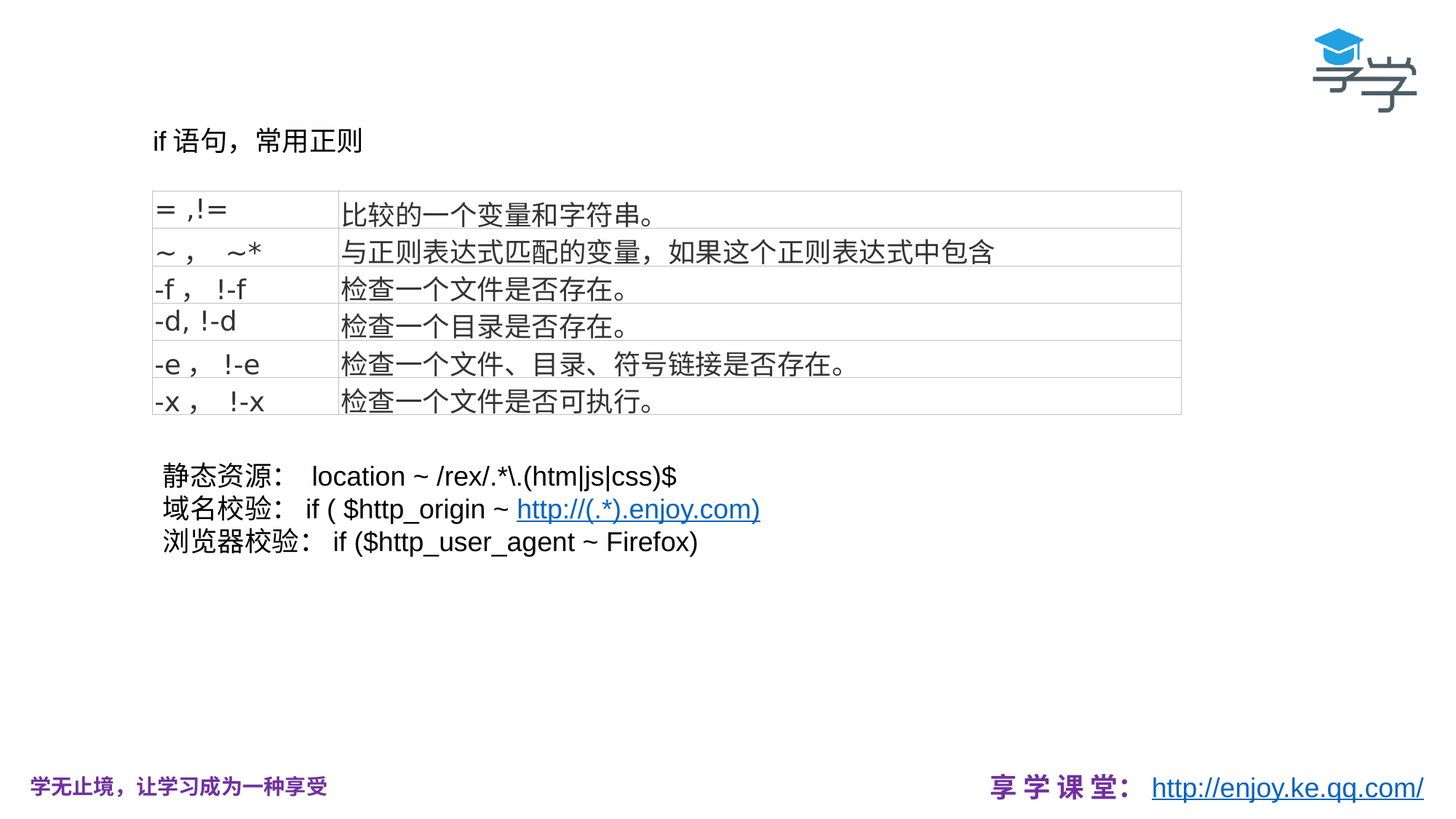

if语句，常用正则
| = ,!= | 比较的一个变量和字符串。 |
| --- | --- |
| ~， ~\* | 与正则表达式匹配的变量，如果这个正则表达式中包含 |
| -f，!-f | 检查一个文件是否存在。 |
| -d, !-d | 检查一个目录是否存在。 |
| -e，!-e | 检查一个文件、目录、符号链接是否存在。 |
| -x， !-x | 检查一个文件是否可执行。 |
静态资源： location ~ /rex/.*\.(htm|js|css)$
域名校验：if ( $http_origin ~ http://(.*).enjoy.com)
浏览器校验：if ($http_user_agent ~ Firefox)